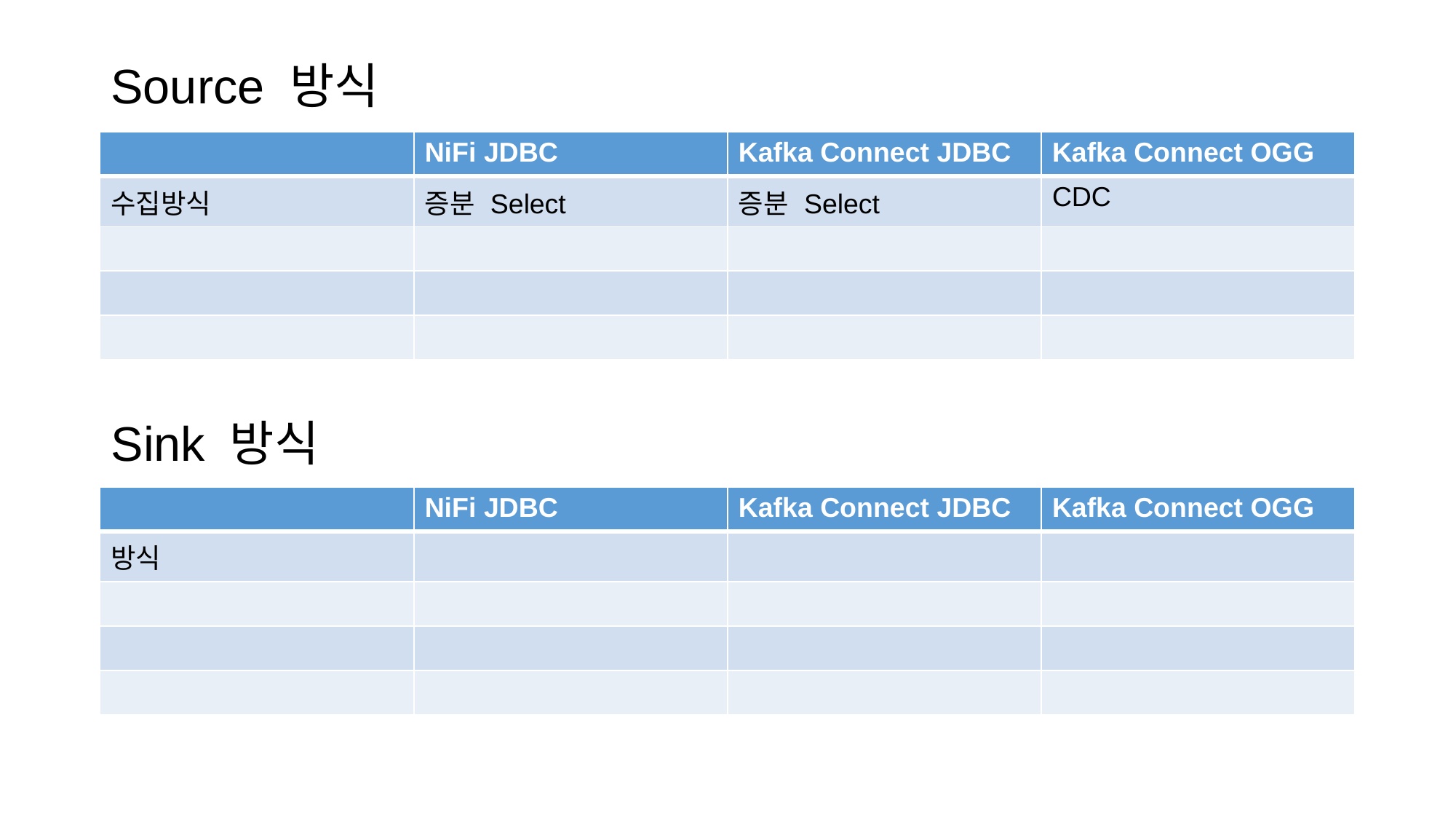

# Source 방식
|  | NiFi JDBC | Kafka Connect JDBC | Kafka Connect OGG |
| --- | --- | --- | --- |
| 수집방식 | 증분 Select | 증분 Select | CDC |
|  |  |  |  |
|  |  |  |  |
|  |  |  |  |
Sink 방식
|  | NiFi JDBC | Kafka Connect JDBC | Kafka Connect OGG |
| --- | --- | --- | --- |
| 방식 |  |  |  |
|  |  |  |  |
|  |  |  |  |
|  |  |  |  |